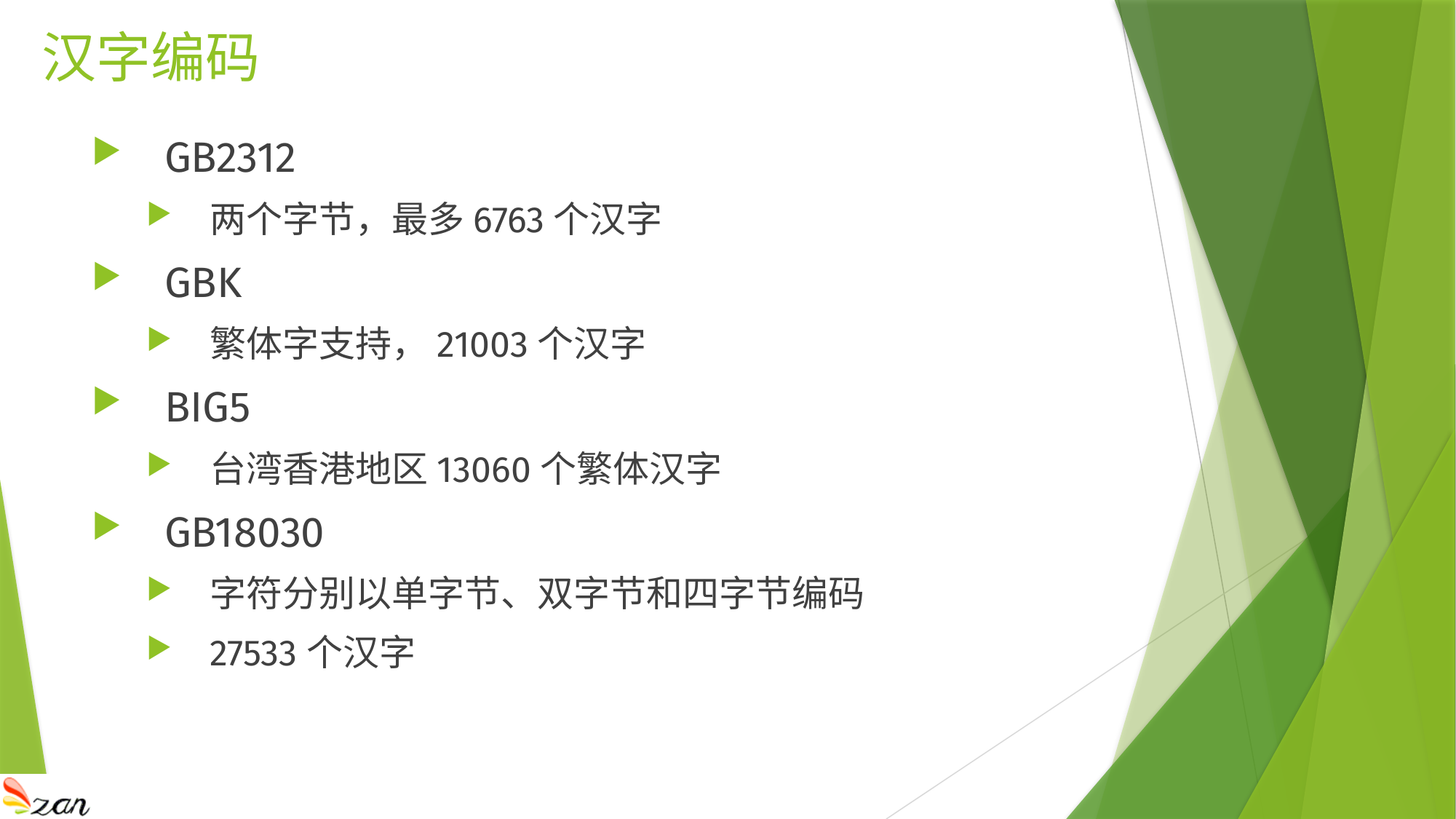

# 汉字编码
GB2312
两个字节，最多6763个汉字
GBK
繁体字支持，21003个汉字
BIG5
台湾香港地区13060个繁体汉字
GB18030
字符分别以单字节、双字节和四字节编码
27533个汉字